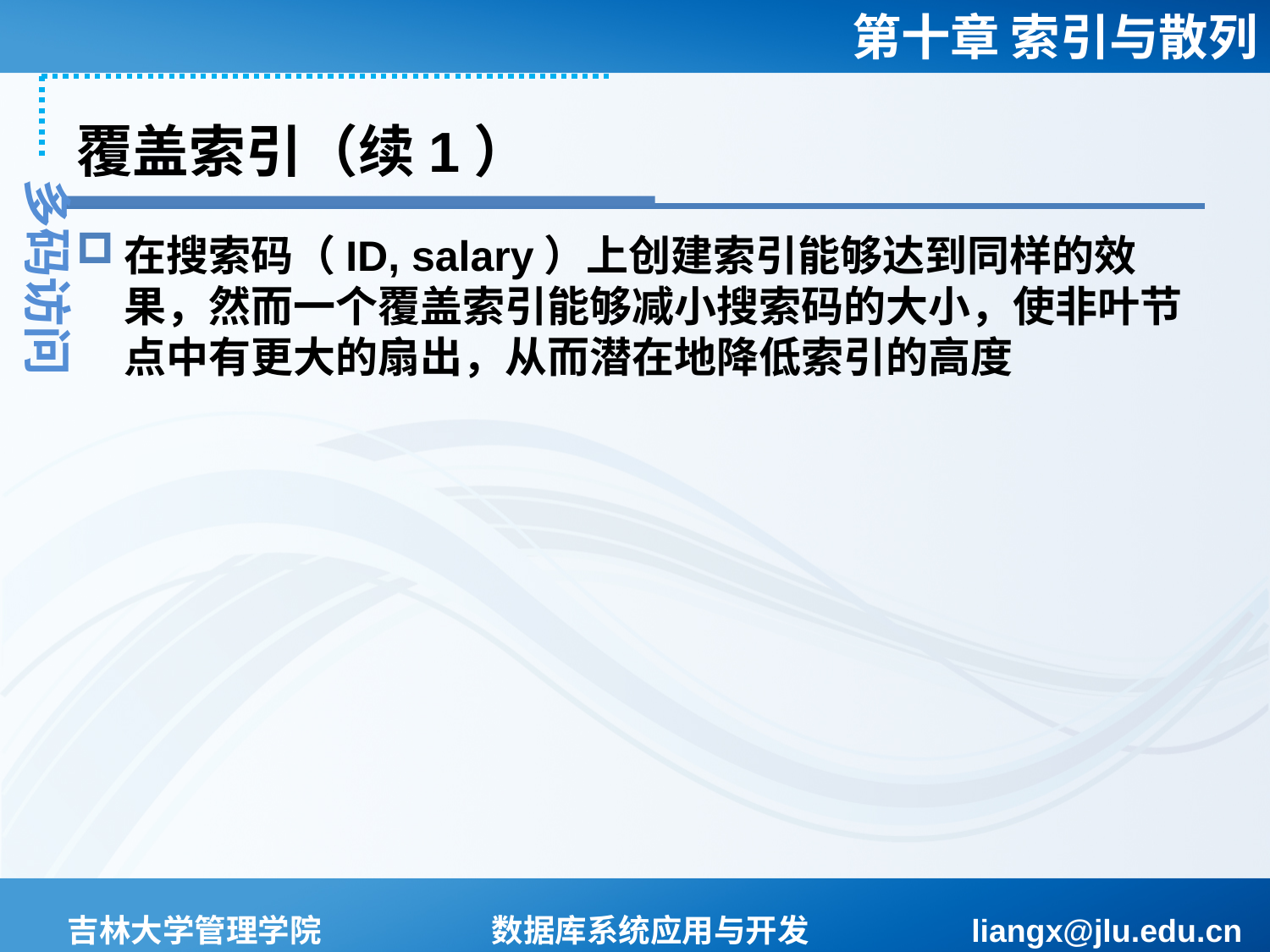

# 覆盖索引（续1）
多码访问

在搜索码（ID, salary）上创建索引能够达到同样的效果，然而一个覆盖索引能够减小搜索码的大小，使非叶节点中有更大的扇出，从而潜在地降低索引的高度